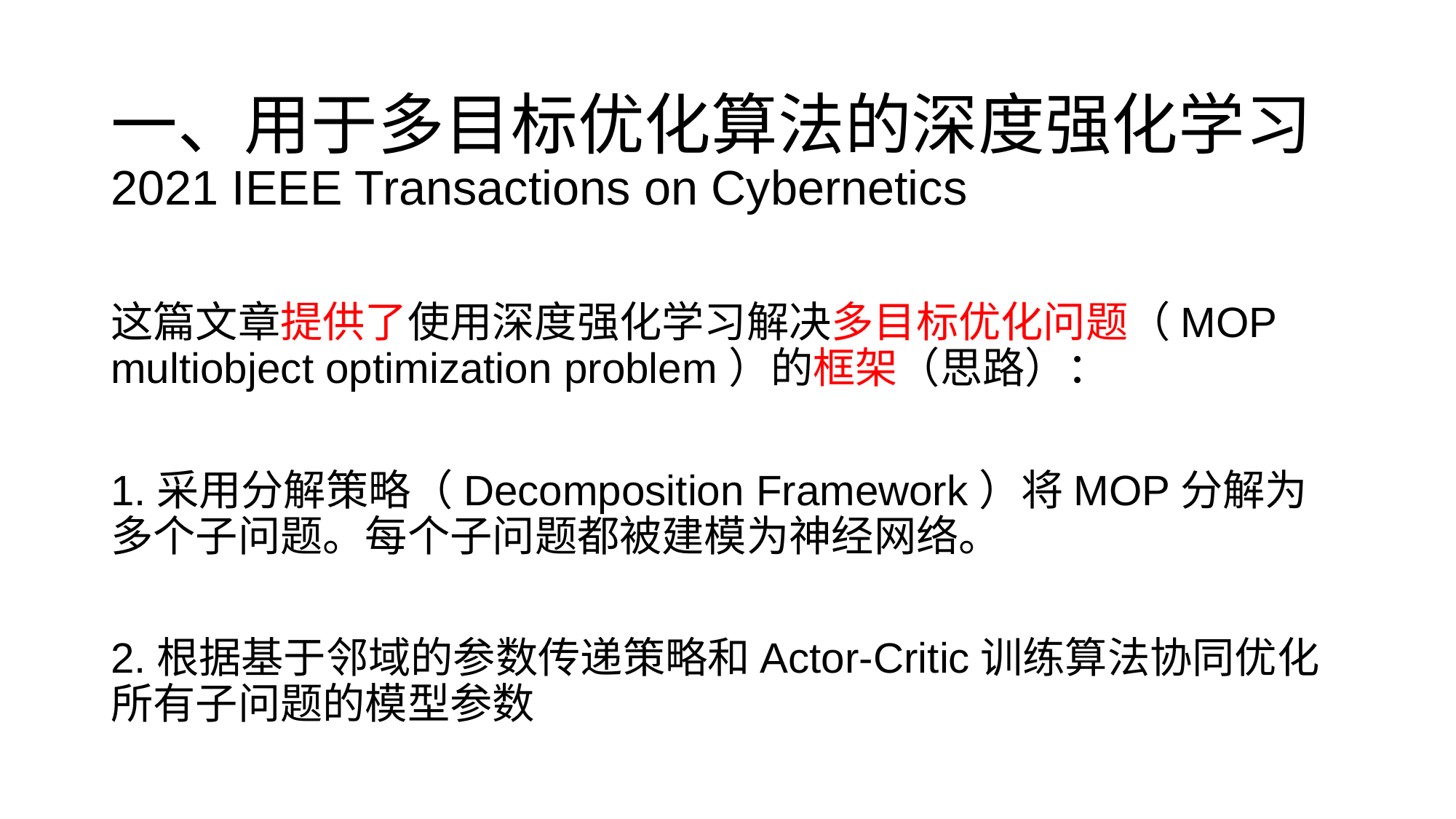

# 一、用于多目标优化算法的深度强化学习 2021 IEEE Transactions on Cybernetics
这篇文章提供了使用深度强化学习解决多目标优化问题（MOP multiobject optimization problem）的框架（思路）：

1.采用分解策略（Decomposition Framework）将MOP分解为多个子问题。每个子问题都被建模为神经网络。

2.根据基于邻域的参数传递策略和Actor-Critic训练算法协同优化所有子问题的模型参数